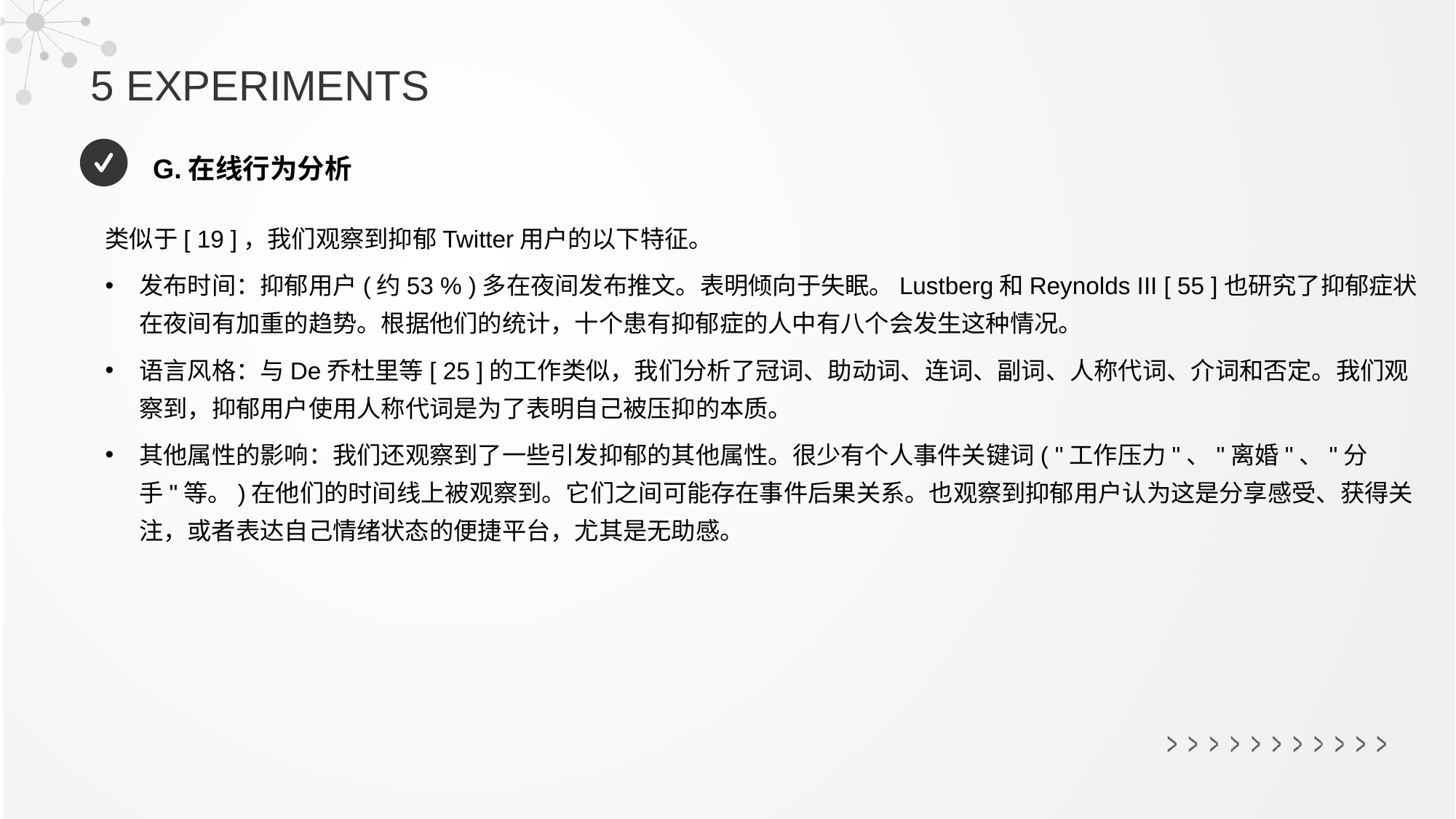

5 EXPERIMENTS
G.在线行为分析

类似于[ 19 ]，我们观察到抑郁Twitter用户的以下特征。
发布时间：抑郁用户(约53 % )多在夜间发布推文。表明倾向于失眠。Lustberg和Reynolds III [ 55 ]也研究了抑郁症状在夜间有加重的趋势。根据他们的统计，十个患有抑郁症的人中有八个会发生这种情况。
语言风格：与De乔杜里等[ 25 ]的工作类似，我们分析了冠词、助动词、连词、副词、人称代词、介词和否定。我们观察到，抑郁用户使用人称代词是为了表明自己被压抑的本质。
其他属性的影响：我们还观察到了一些引发抑郁的其他属性。很少有个人事件关键词( "工作压力"、"离婚"、"分手"等。)在他们的时间线上被观察到。它们之间可能存在事件后果关系。也观察到抑郁用户认为这是分享感受、获得关注，或者表达自己情绪状态的便捷平台，尤其是无助感。